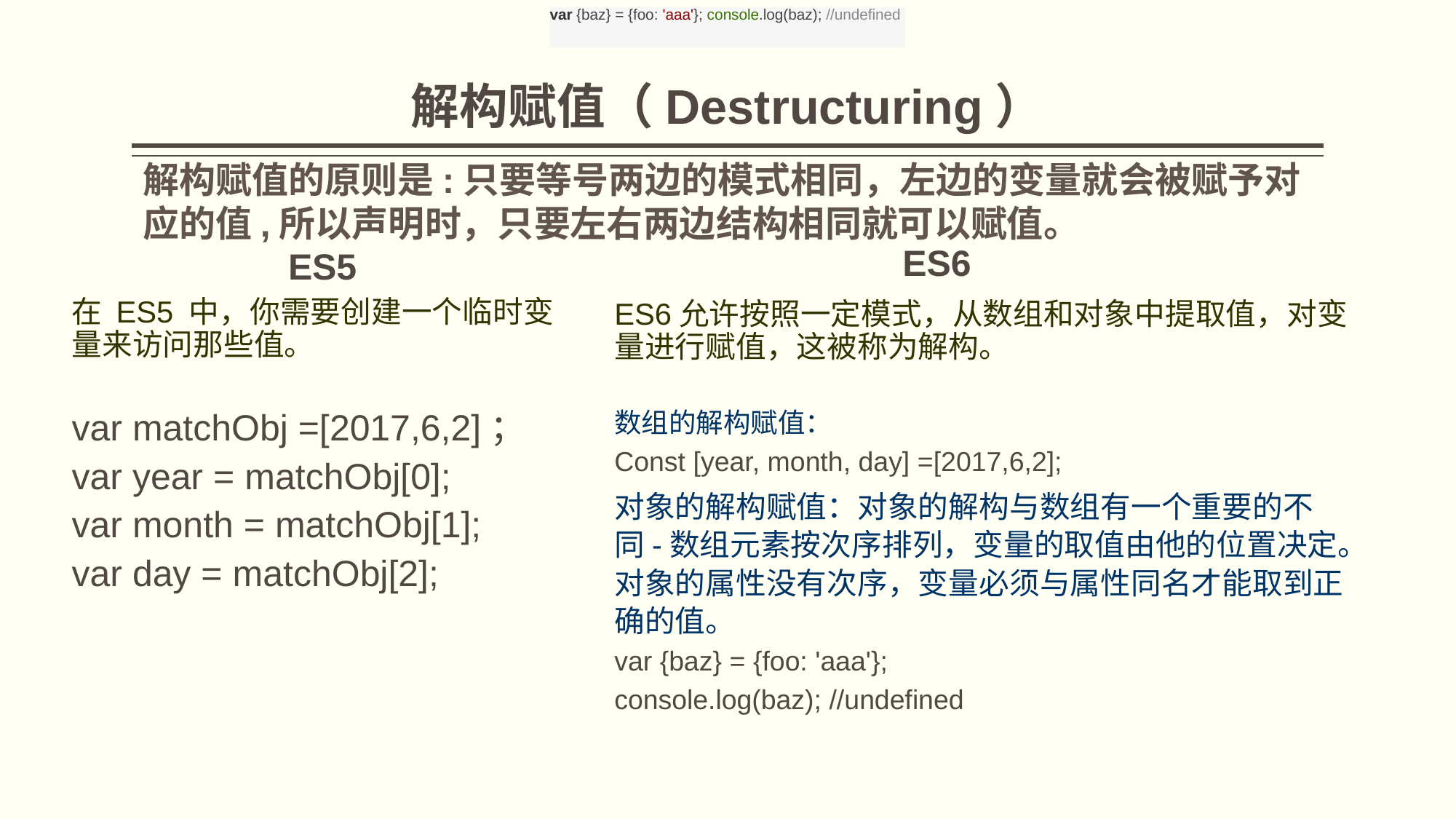

var {baz} = {foo: 'aaa'}; console.log(baz); //undefined
# 解构赋值（Destructuring）
解构赋值的原则是:只要等号两边的模式相同，左边的变量就会被赋予对应的值,所以声明时，只要左右两边结构相同就可以赋值。
ES6
ES5
在 ES5 中，你需要创建一个临时变量来访问那些值。
ES6允许按照一定模式，从数组和对象中提取值，对变量进行赋值，这被称为解构。

数组的解构赋值：
Const [year, month, day] =[2017,6,2];
对象的解构赋值：对象的解构与数组有一个重要的不同-数组元素按次序排列，变量的取值由他的位置决定。对象的属性没有次序，变量必须与属性同名才能取到正确的值。
var {baz} = {foo: 'aaa'};
console.log(baz); //undefined

var matchObj =[2017,6,2]；
var year = matchObj[0];
var month = matchObj[1];
var day = matchObj[2];